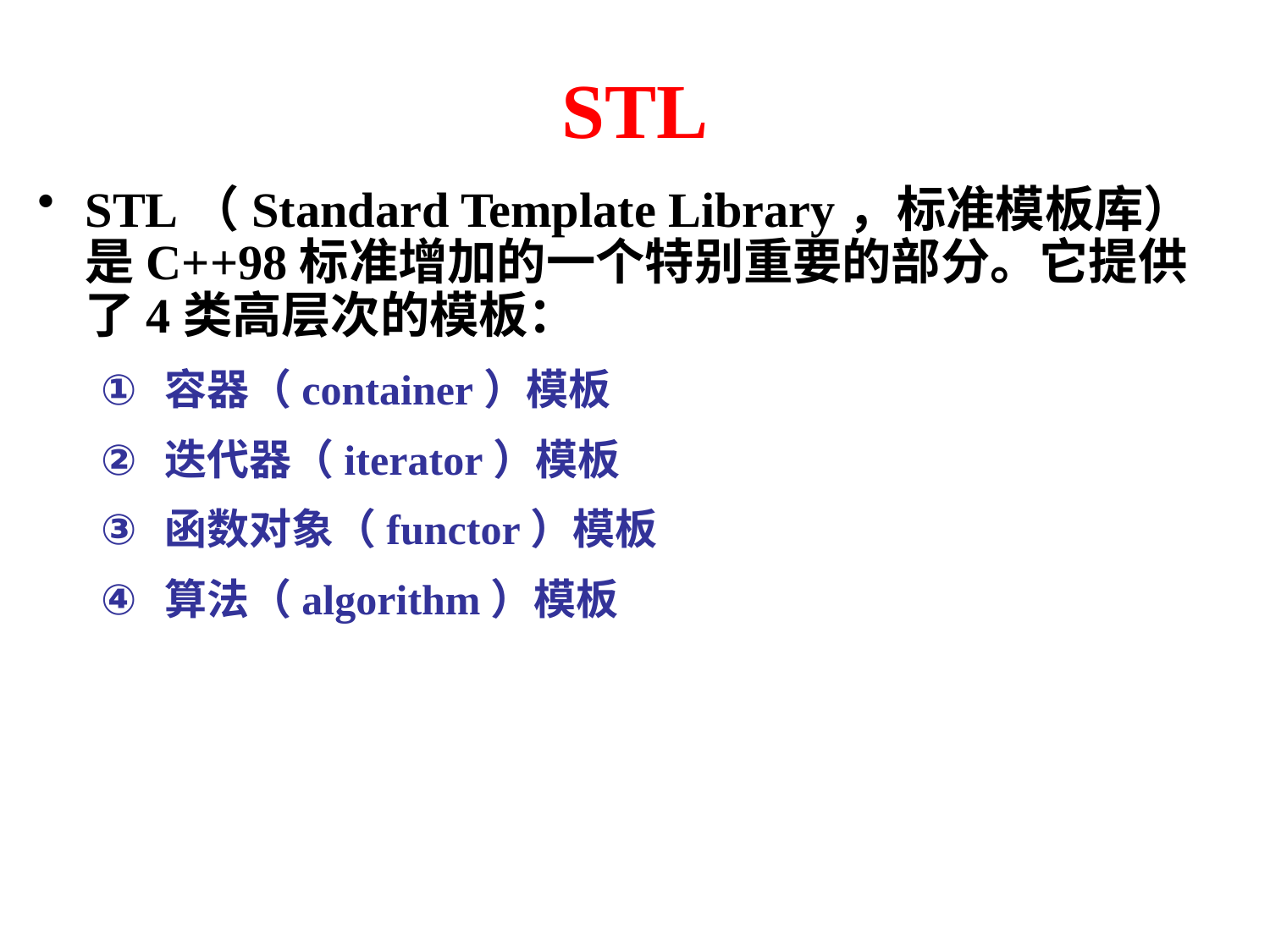

# STL
STL（Standard Template Library，标准模板库）是C++98标准增加的一个特别重要的部分。它提供了4类高层次的模板：
容器（container）模板
迭代器（iterator）模板
函数对象（functor）模板
算法（algorithm）模板